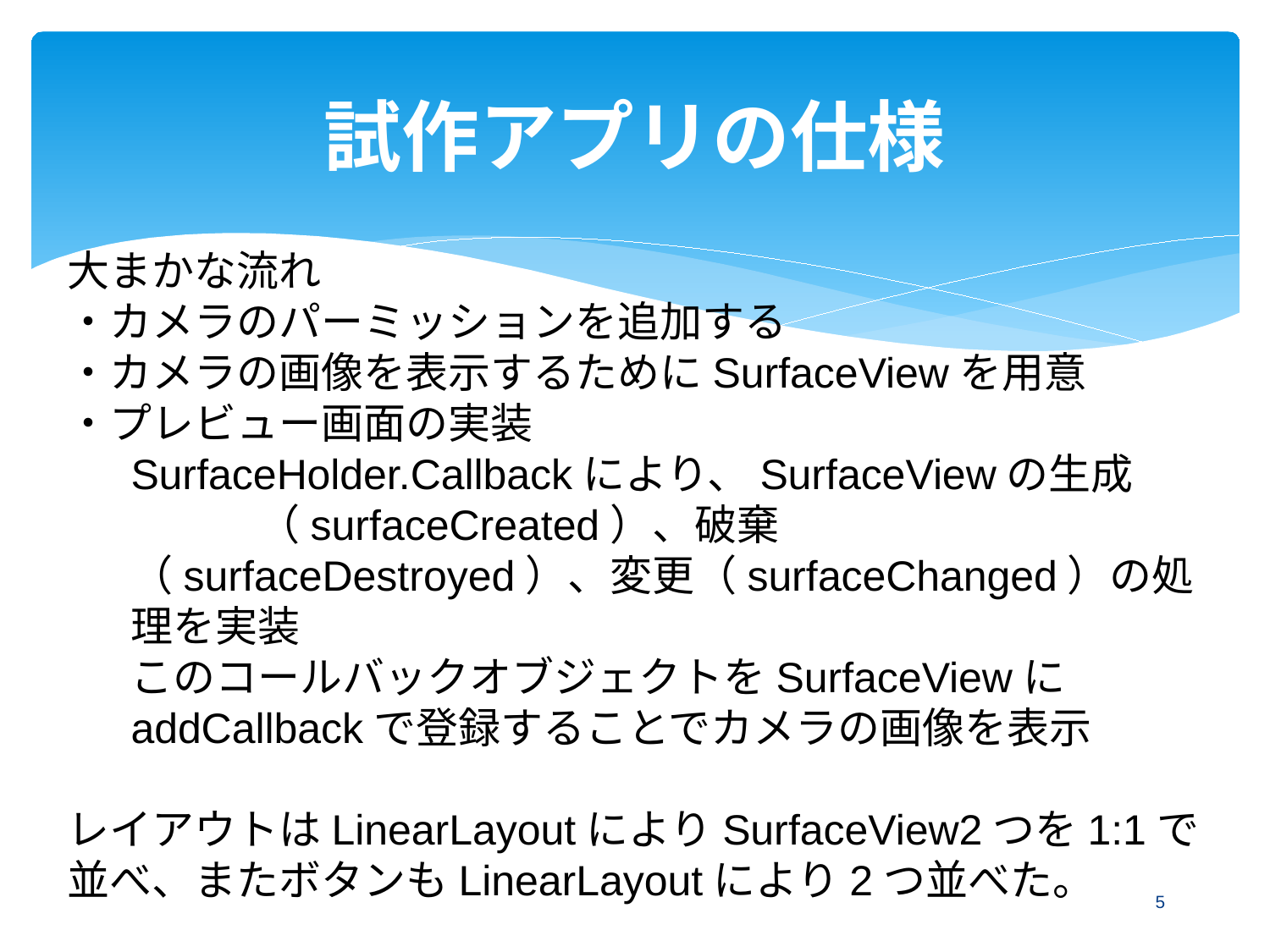

# 試作アプリの仕様
大まかな流れ
・カメラのパーミッションを追加する
・カメラの画像を表示するためにSurfaceViewを用意
・プレビュー画面の実装
SurfaceHolder.Callbackにより、SurfaceViewの生成　　　　（surfaceCreated）、破棄　（surfaceDestroyed）、変更（surfaceChanged）の処理を実装
このコールバックオブジェクトをSurfaceViewにaddCallbackで登録することでカメラの画像を表示

レイアウトはLinearLayoutによりSurfaceView2つを1:1で並べ、またボタンもLinearLayoutにより2つ並べた。
5